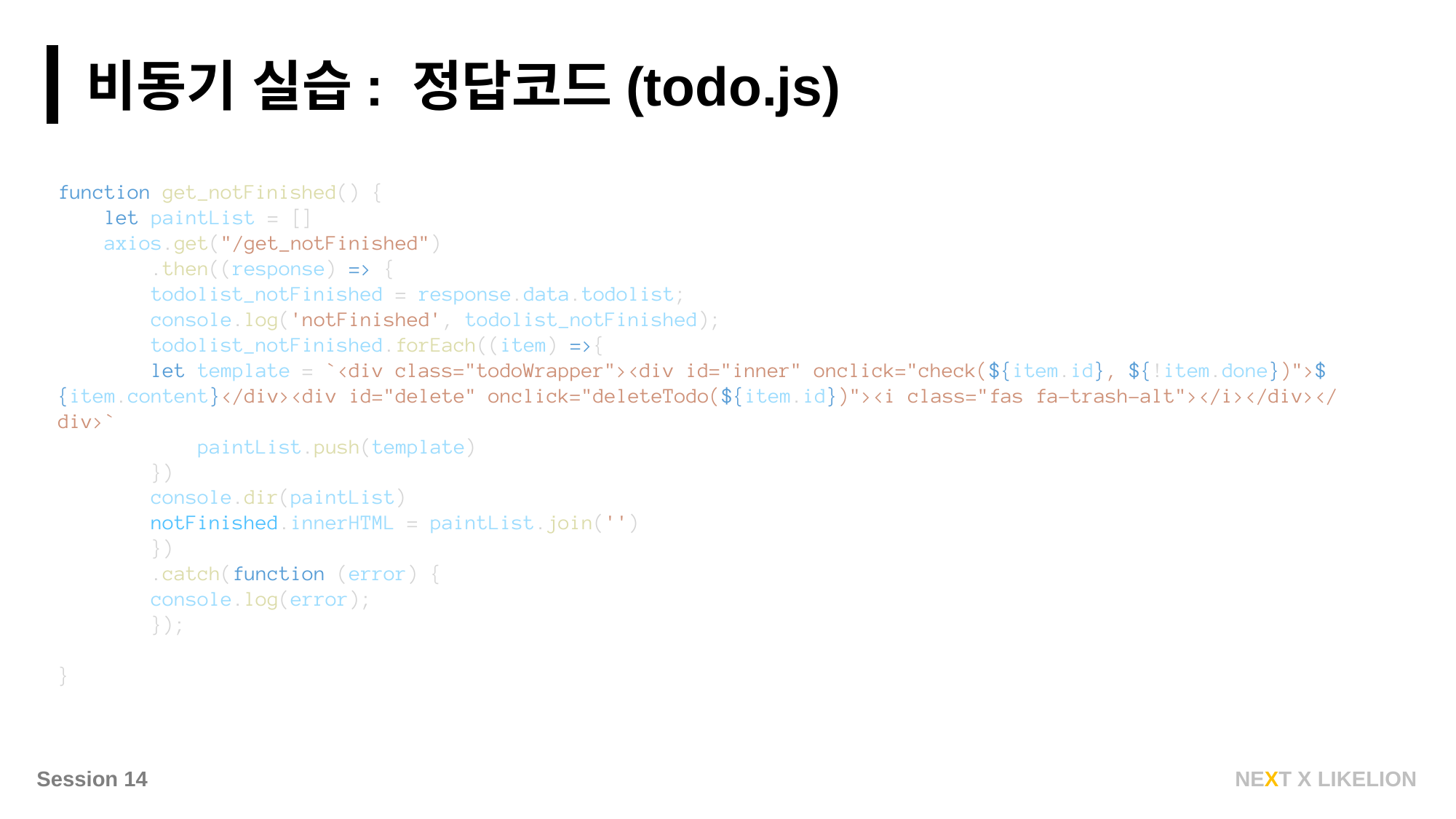

비동기 실습: 정답코드(todo.js)
function get_notFinished() {
    let paintList = []
    axios.get("/get_notFinished")
        .then((response) => {
        todolist_notFinished = response.data.todolist;
        console.log('notFinished', todolist_notFinished);
        todolist_notFinished.forEach((item) =>{
        let template = `<div class="todoWrapper"><div id="inner" onclick="check(${item.id}, ${!item.done})">${item.content}</div><div id="delete" onclick="deleteTodo(${item.id})"><i class="fas fa-trash-alt"></i></div></div>`
            paintList.push(template)
        })
        console.dir(paintList)
        notFinished.innerHTML = paintList.join('')
        })
        .catch(function (error) {
        console.log(error);
        });
}

NEXT X LIKELION
Session 14